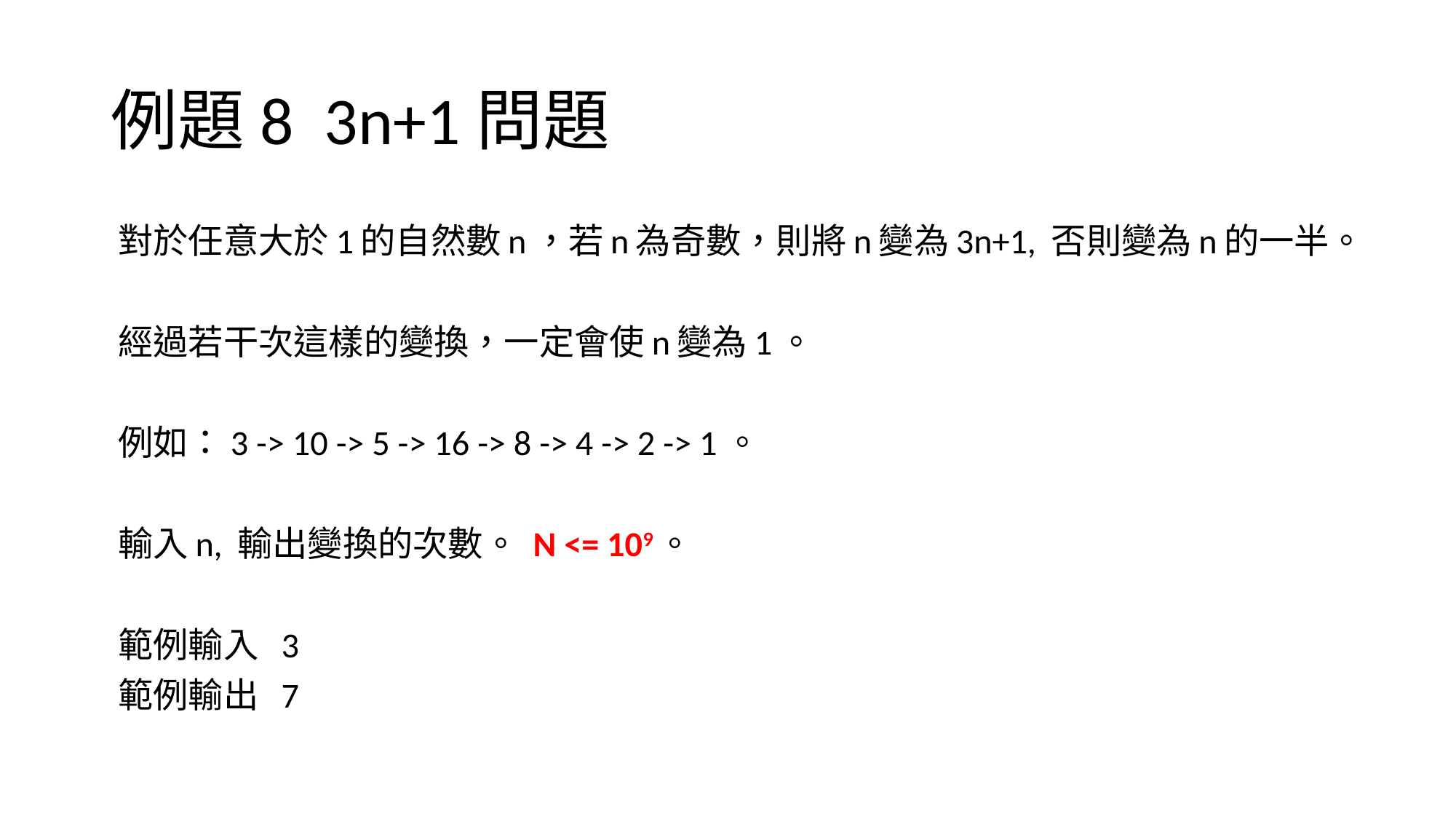

# 例題8  3n+1問題
對於任意大於1的自然數n，若n為奇數，則將n變為3n+1, 否則變為n的一半。

經過若干次這樣的變換，一定會使n變為1。

例如：3 -> 10 -> 5 -> 16 -> 8 -> 4 -> 2 -> 1。

輸入n, 輸出變換的次數。 N <= 109。

範例輸入  3
範例輸出  7